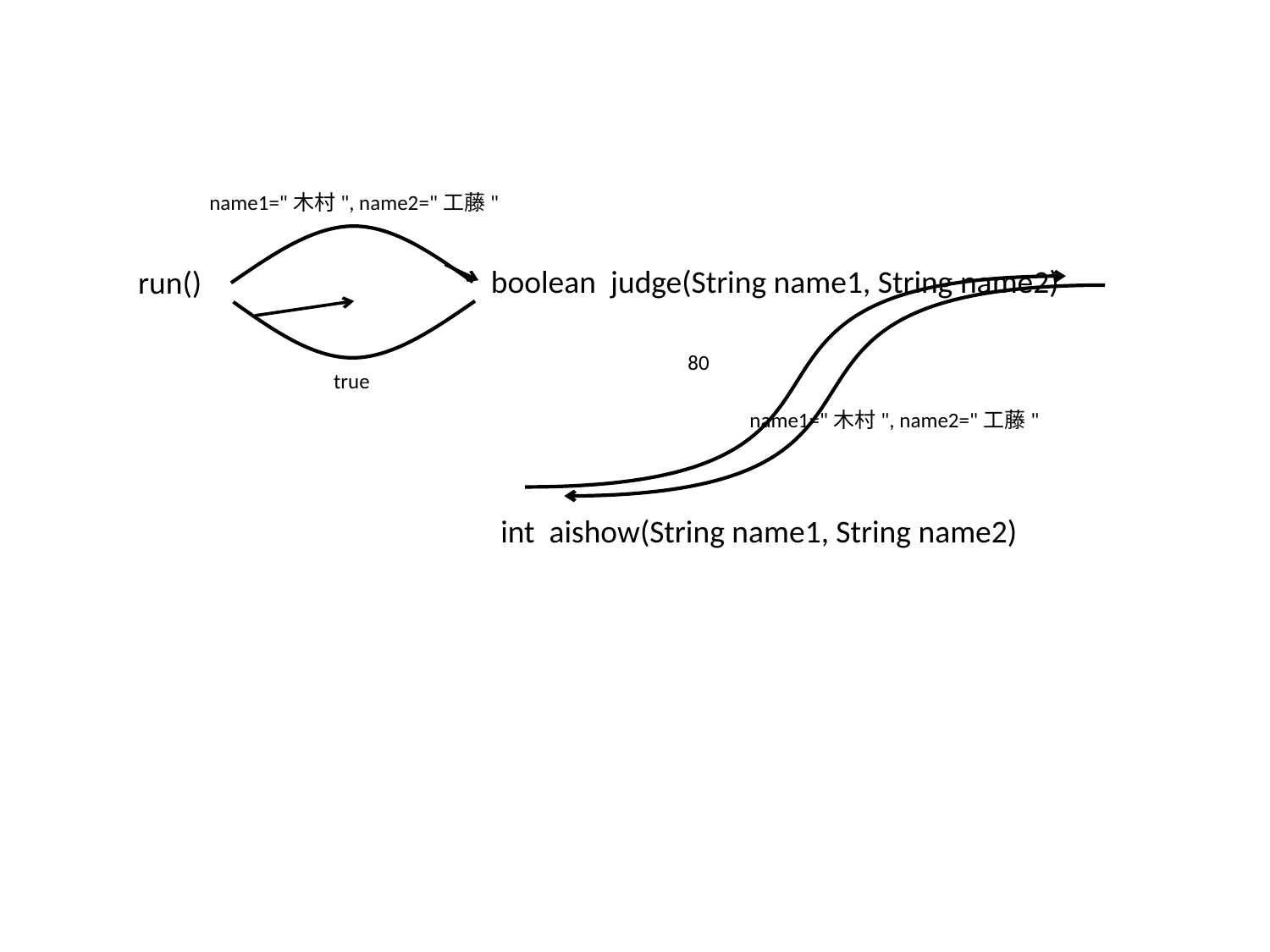

name1="木村", name2="工藤"

boolean  judge(String name1, String name2)
run()

80
true
name1="木村", name2="工藤"
int  aishow(String name1, String name2)